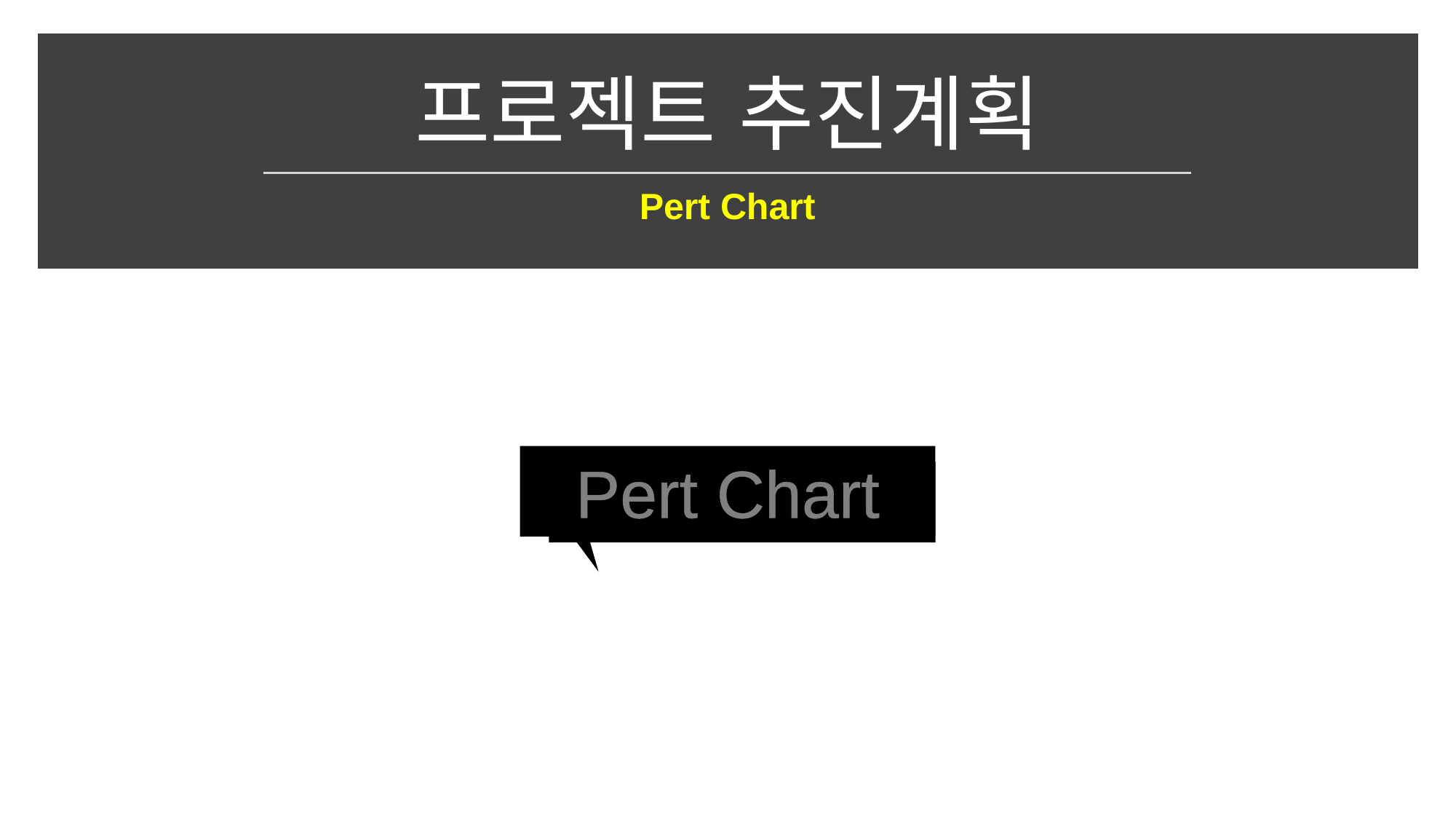

# 프로젝트 추진계획
Pert Chart

Pert Chart